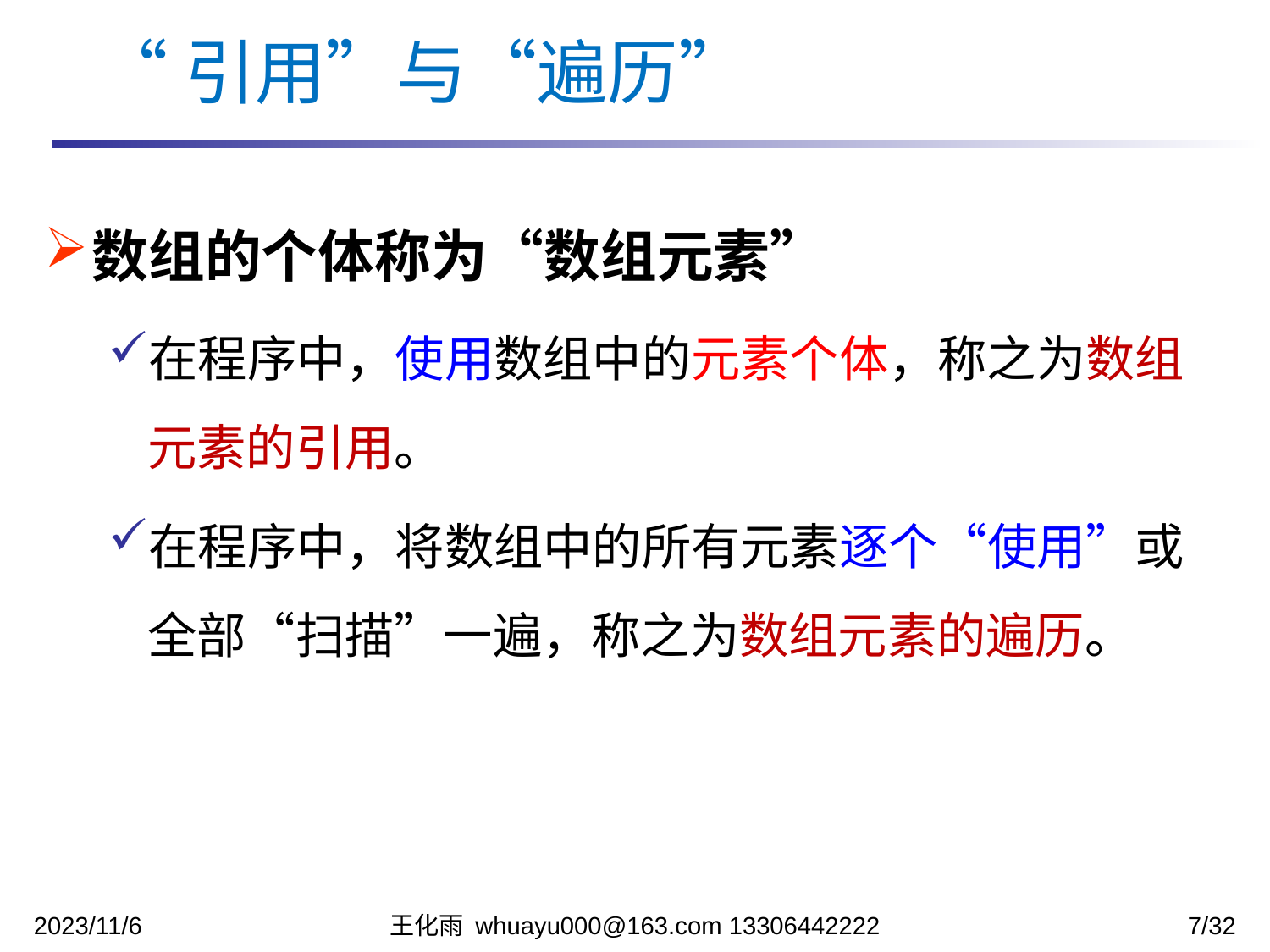

“引用”与“遍历”
数组的个体称为“数组元素”
在程序中，使用数组中的元素个体，称之为数组元素的引用。
在程序中，将数组中的所有元素逐个“使用”或全部“扫描”一遍，称之为数组元素的遍历。
2023/11/6
王化雨 whuayu000@163.com 13306442222
7/32